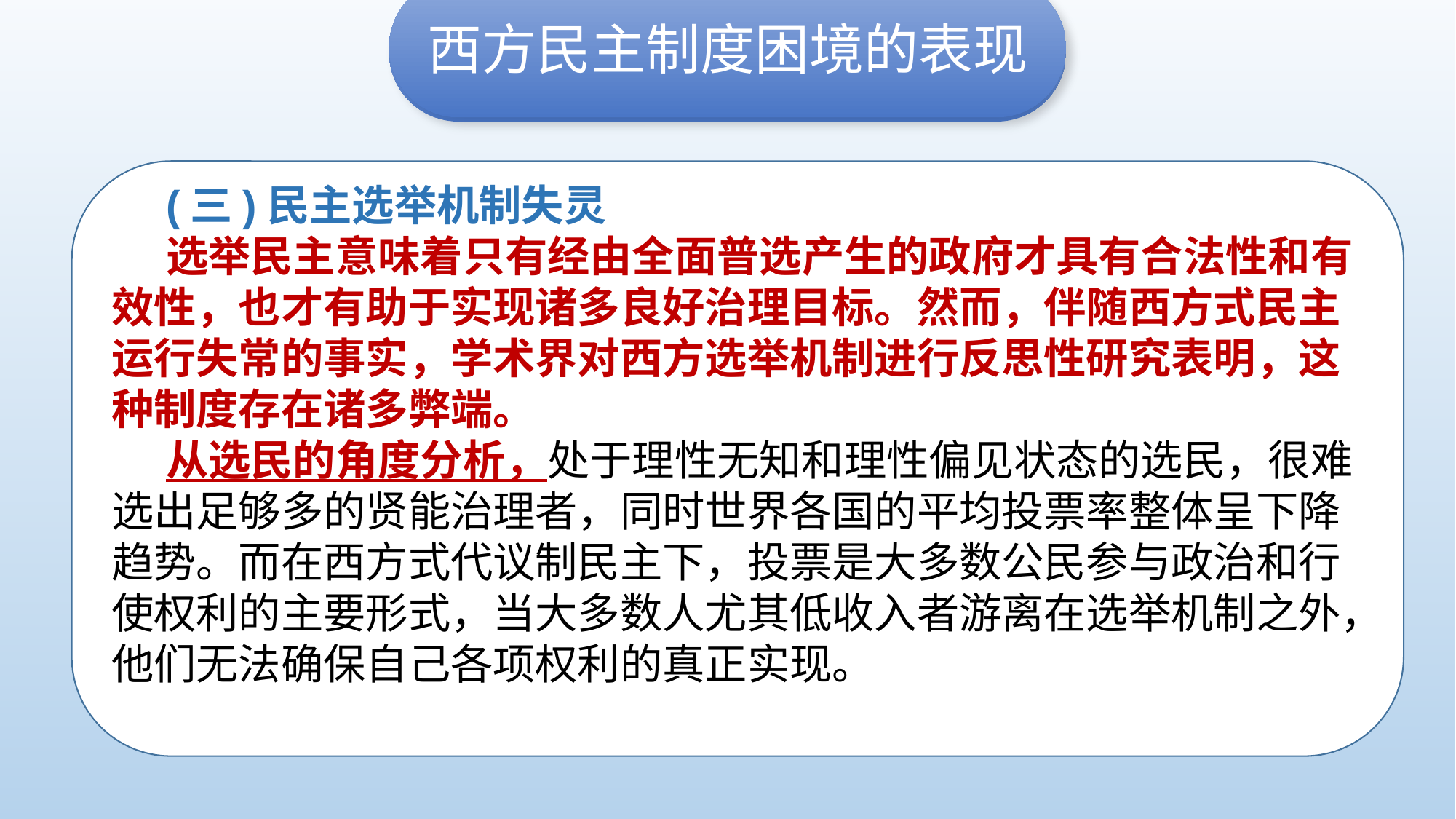

西方民主制度困境的表现
西方民主制度困境的表现
(三)民主选举机制失灵
选举民主意味着只有经由全面普选产生的政府才具有合法性和有效性，也才有助于实现诸多良好治理目标。然而，伴随西方式民主运行失常的事实，学术界对西方选举机制进行反思性研究表明，这种制度存在诸多弊端。
从选民的角度分析，处于理性无知和理性偏见状态的选民，很难选出足够多的贤能治理者，同时世界各国的平均投票率整体呈下降趋势。而在西方式代议制民主下，投票是大多数公民参与政治和行使权利的主要形式，当大多数人尤其低收入者游离在选举机制之外，他们无法确保自己各项权利的真正实现。